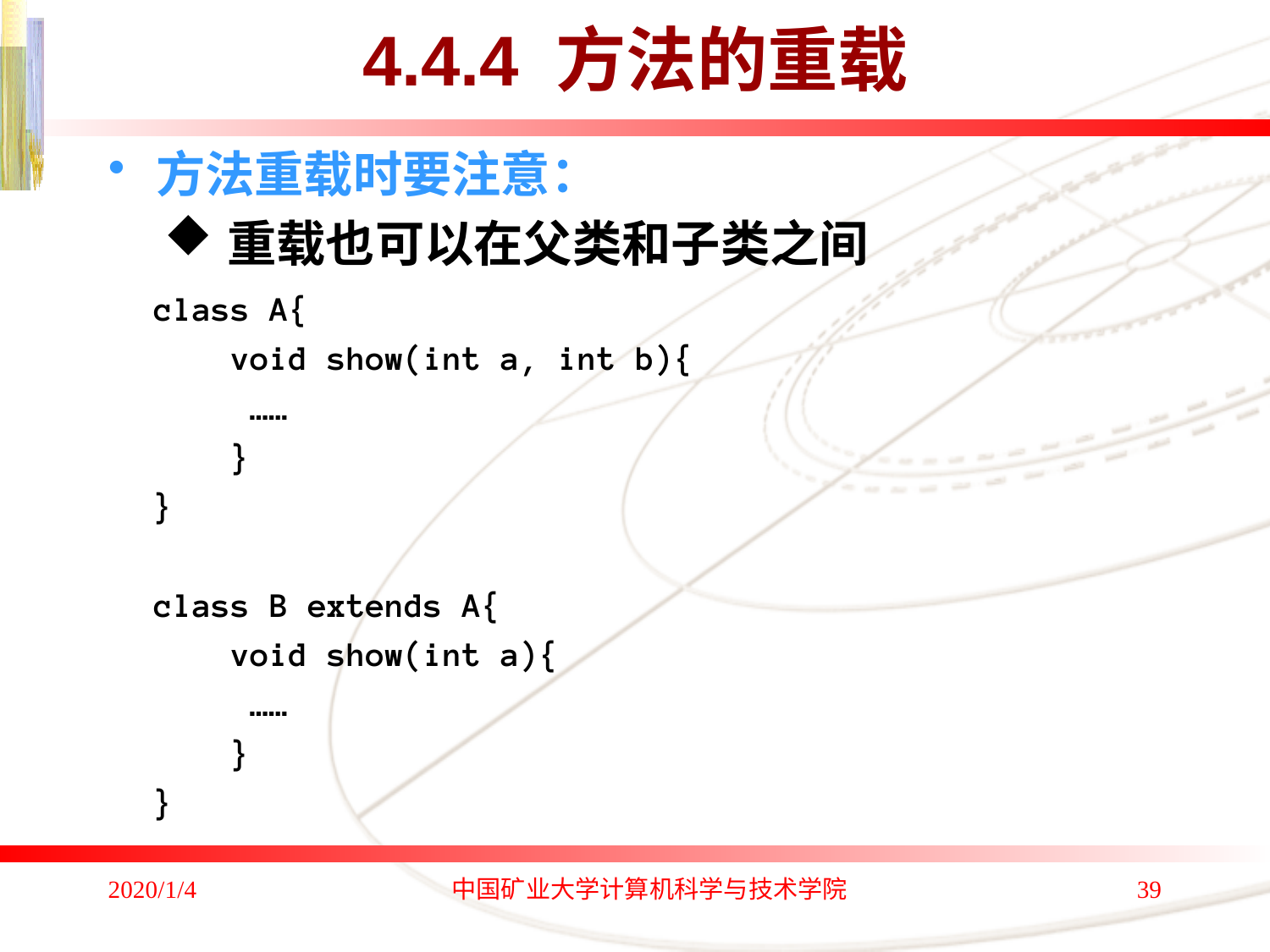

# 4.4.4 方法的重载
方法重载时要注意：
重载也可以在父类和子类之间

class A{
    void show(int a, int b){
     ……
    }
}

class B extends A{
    void show(int a){
     ……
    }
}

2020/1/4
中国矿业大学计算机科学与技术学院
39